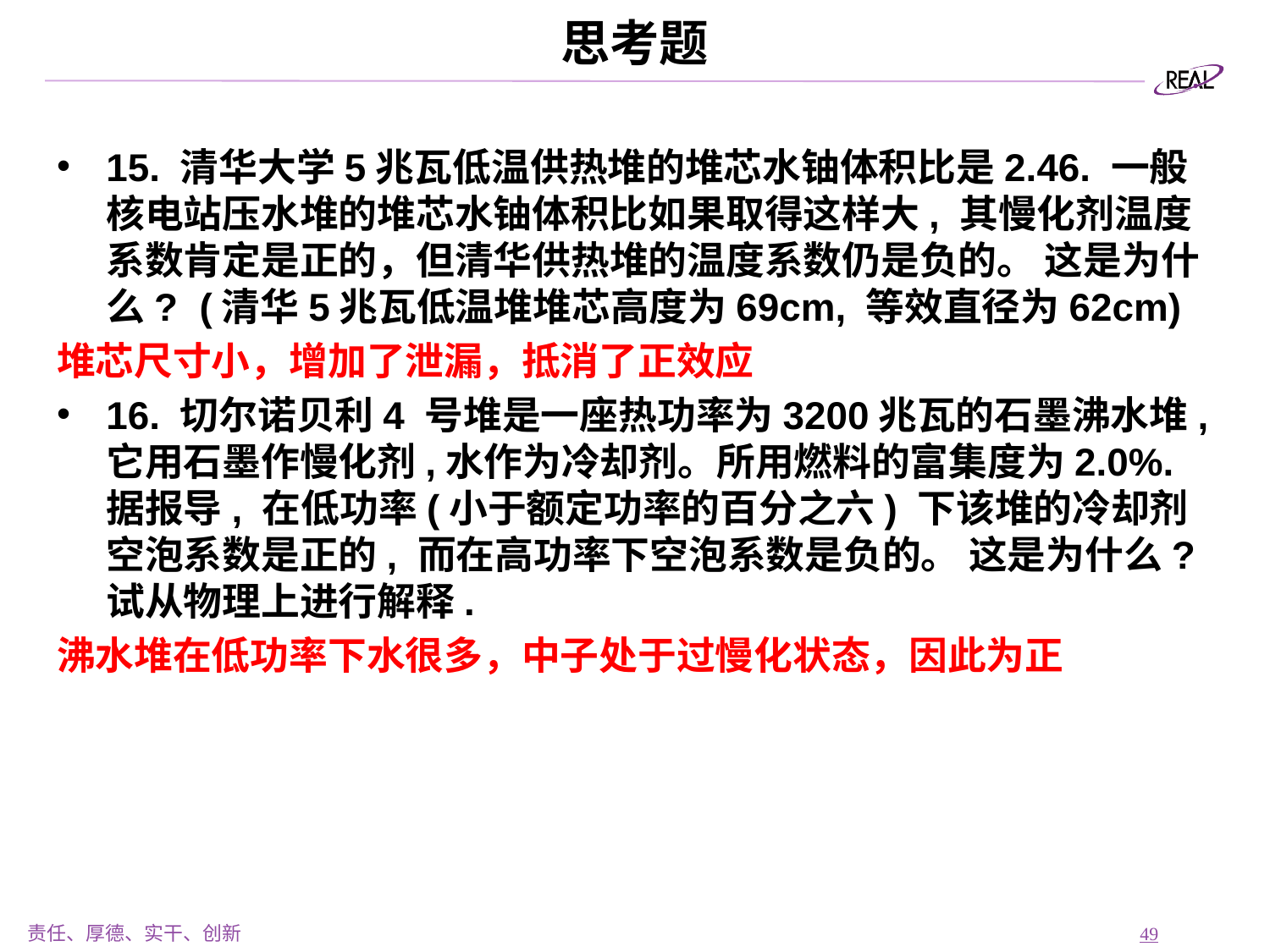

# 思考题
15. 清华大学5兆瓦低温供热堆的堆芯水铀体积比是2.46. 一般核电站压水堆的堆芯水铀体积比如果取得这样大, 其慢化剂温度系数肯定是正的，但清华供热堆的温度系数仍是负的。 这是为什么?  (清华5兆瓦低温堆堆芯高度为69cm, 等效直径为62cm)
堆芯尺寸小，增加了泄漏，抵消了正效应
16. 切尔诺贝利4 号堆是一座热功率为3200兆瓦的石墨沸水堆, 它用石墨作慢化剂,水作为冷却剂。所用燃料的富集度为2.0%. 据报导, 在低功率(小于额定功率的百分之六) 下该堆的冷却剂空泡系数是正的, 而在高功率下空泡系数是负的。 这是为什么?试从物理上进行解释.
沸水堆在低功率下水很多，中子处于过慢化状态，因此为正